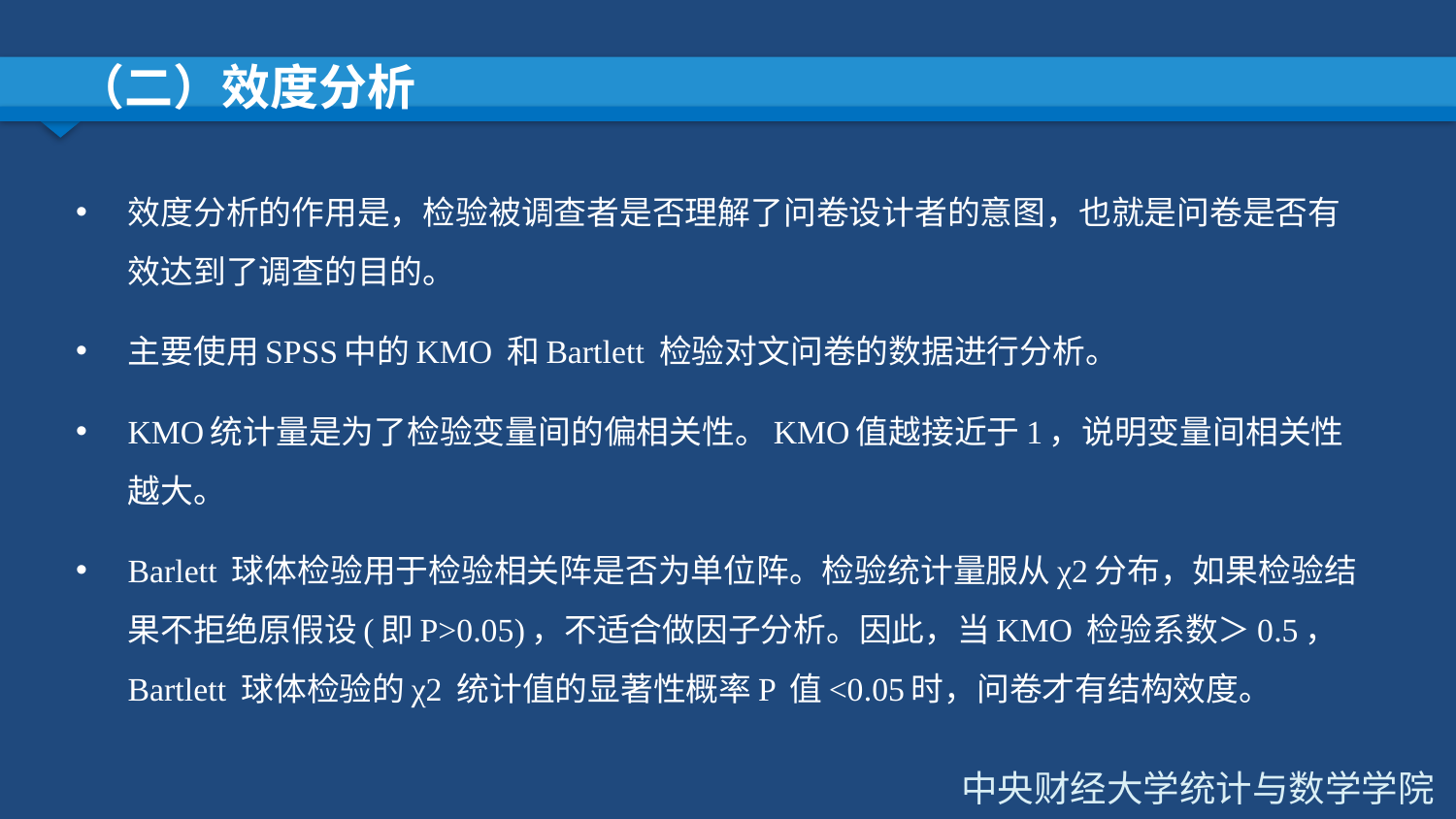

# （二）效度分析
效度分析的作用是，检验被调查者是否理解了问卷设计者的意图，也就是问卷是否有效达到了调查的目的。
主要使用SPSS中的KMO 和Bartlett 检验对文问卷的数据进行分析。
KMO统计量是为了检验变量间的偏相关性。KMO值越接近于1，说明变量间相关性越大。
Barlett 球体检验用于检验相关阵是否为单位阵。检验统计量服从χ2分布，如果检验结果不拒绝原假设(即P>0.05)，不适合做因子分析。因此，当KMO 检验系数＞0.5，Bartlett 球体检验的χ2 统计值的显著性概率P 值<0.05时，问卷才有结构效度。